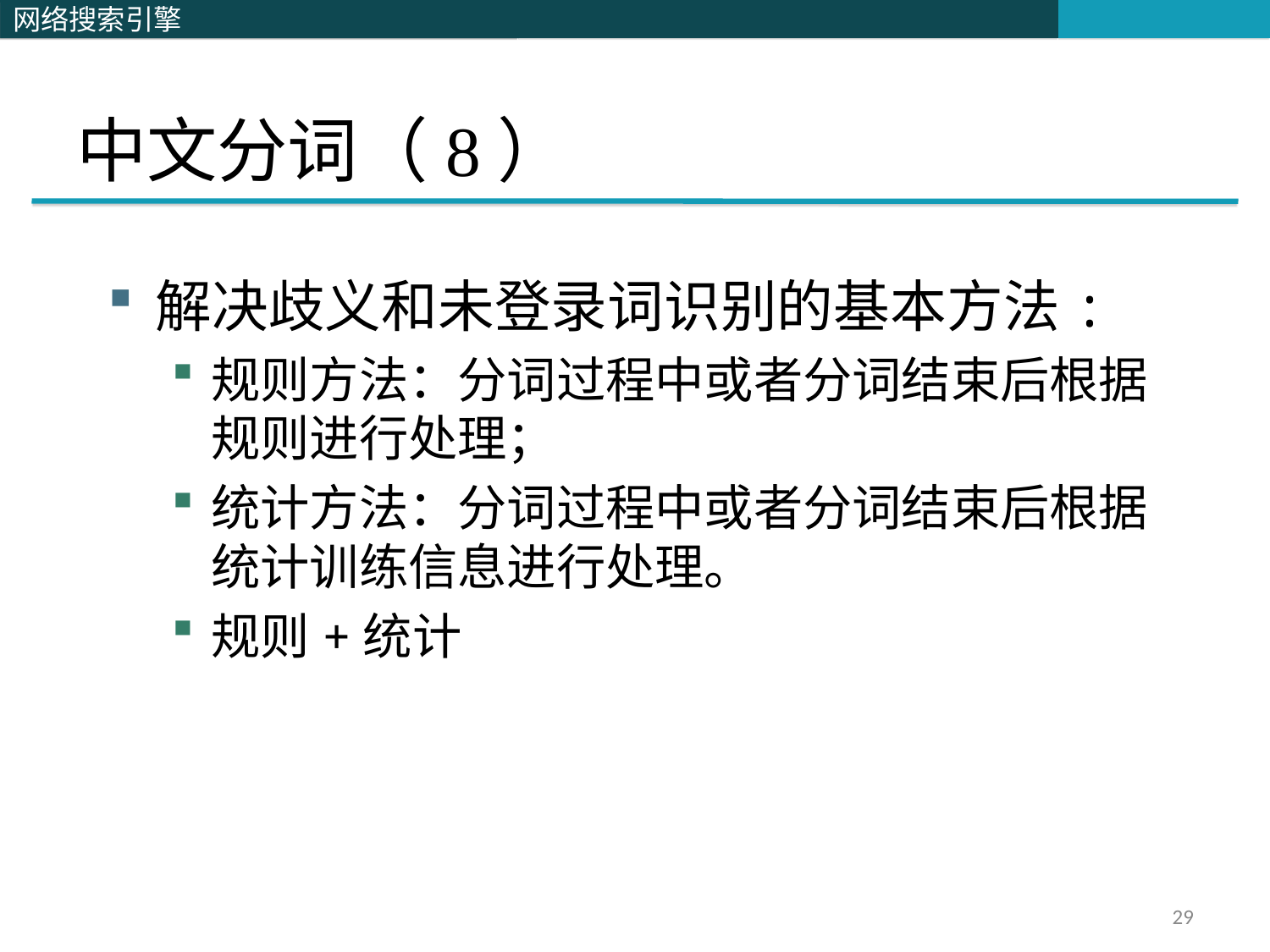

# 中文分词（8）
解决歧义和未登录词识别的基本方法:
规则方法：分词过程中或者分词结束后根据规则进行处理；
统计方法：分词过程中或者分词结束后根据统计训练信息进行处理。
规则+统计
29